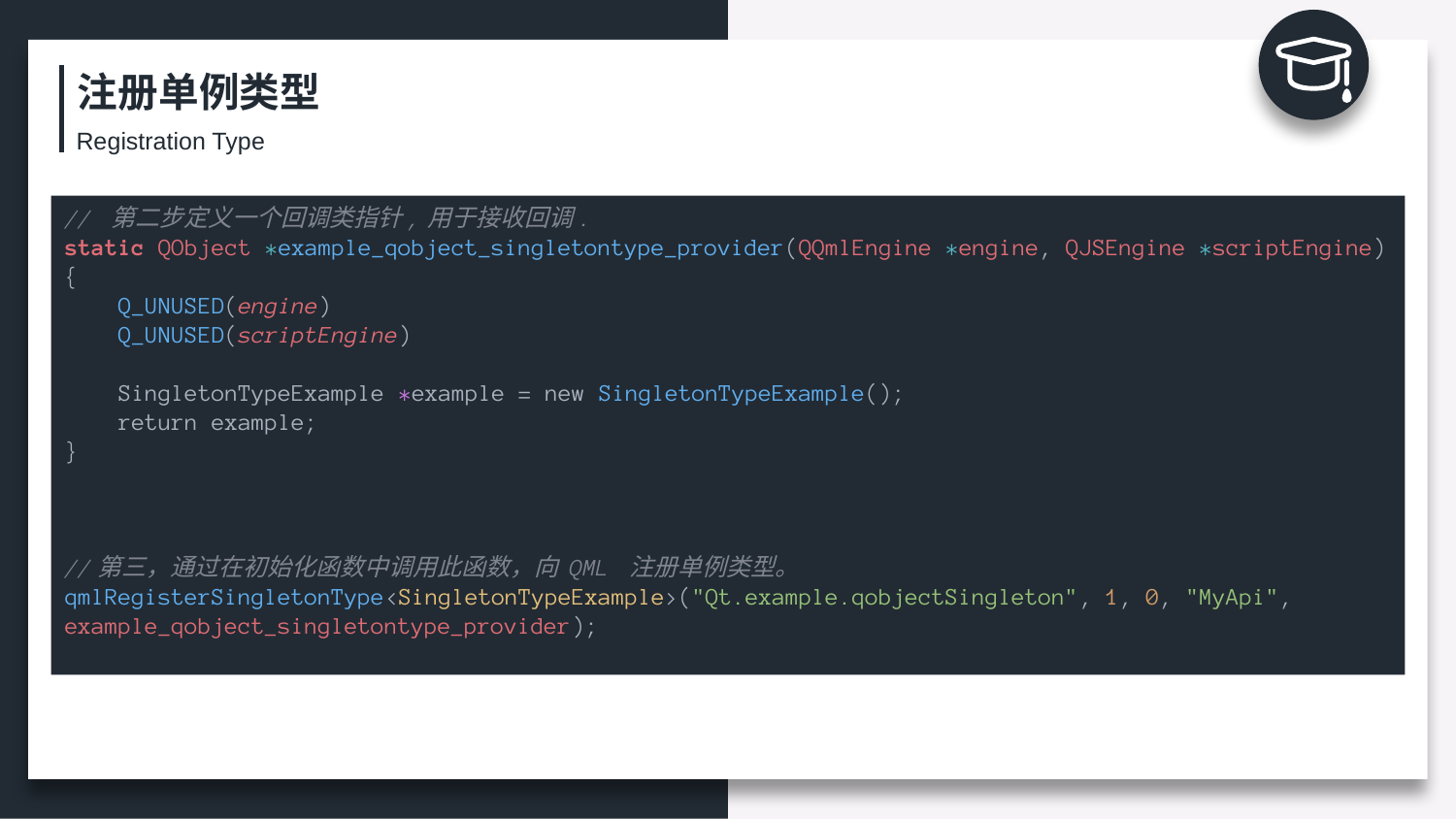

注册单例类型
Registration Type
// 第二步定义一个回调类指针,用于接收回调.
static QObject *example_qobject_singletontype_provider(QQmlEngine *engine, QJSEngine *scriptEngine)
{
    Q_UNUSED(engine)
    Q_UNUSED(scriptEngine)
    SingletonTypeExample *example = new SingletonTypeExample();
    return example;
}

//第三，通过在初始化函数中调用此函数，向 QML 注册单例类型。
qmlRegisterSingletonType<SingletonTypeExample>("Qt.example.qobjectSingleton", 1, 0, "MyApi",
example_qobject_singletontype_provider);